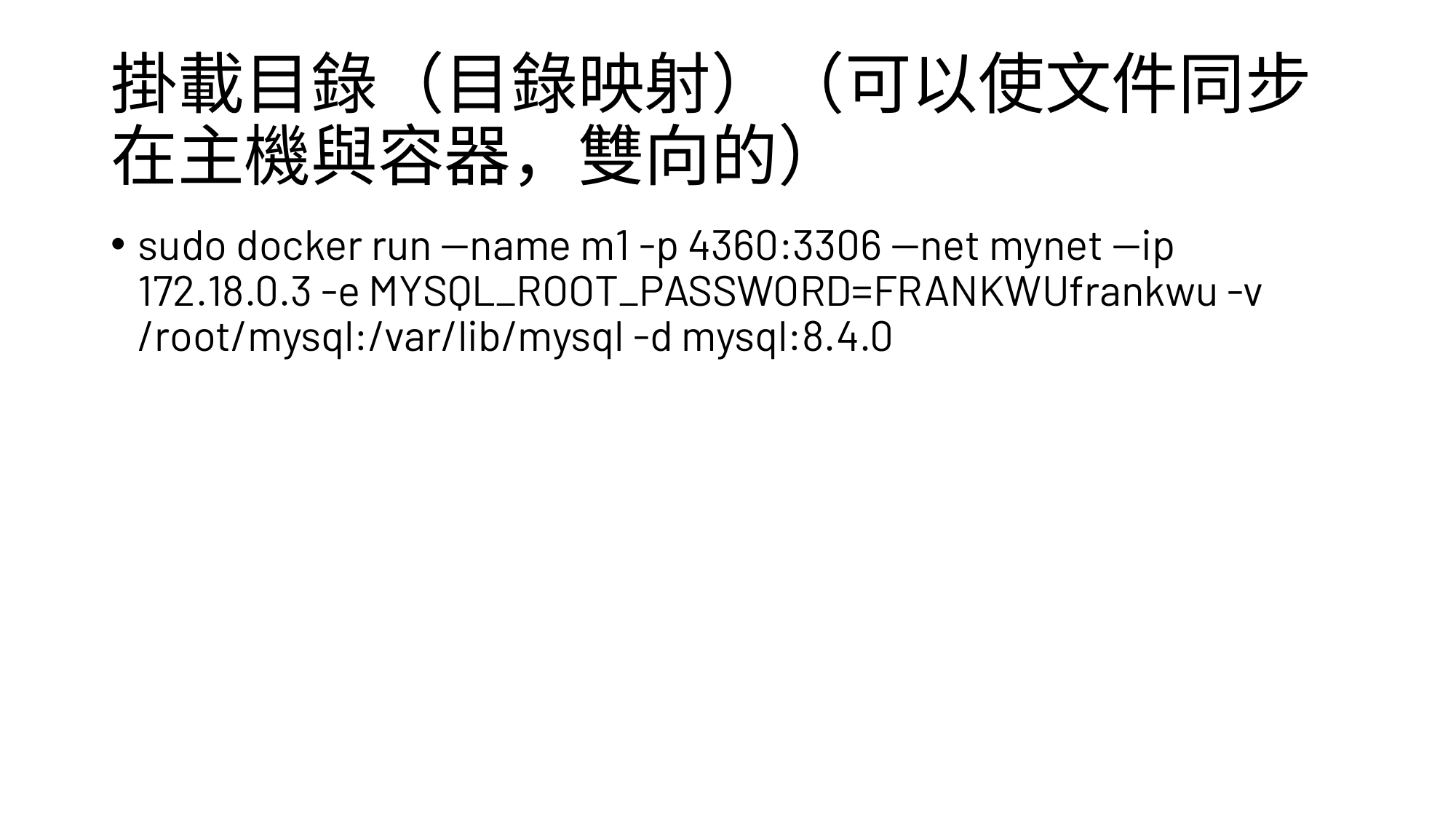

# 掛載目錄（目錄映射）（可以使文件同步在主機與容器，雙向的）
sudo docker run --name m1 -p 4360:3306 --net mynet --ip 172.18.0.3 -e MYSQL_ROOT_PASSWORD=FRANKWUfrankwu -v /root/mysql:/var/lib/mysql -d mysql:8.4.0